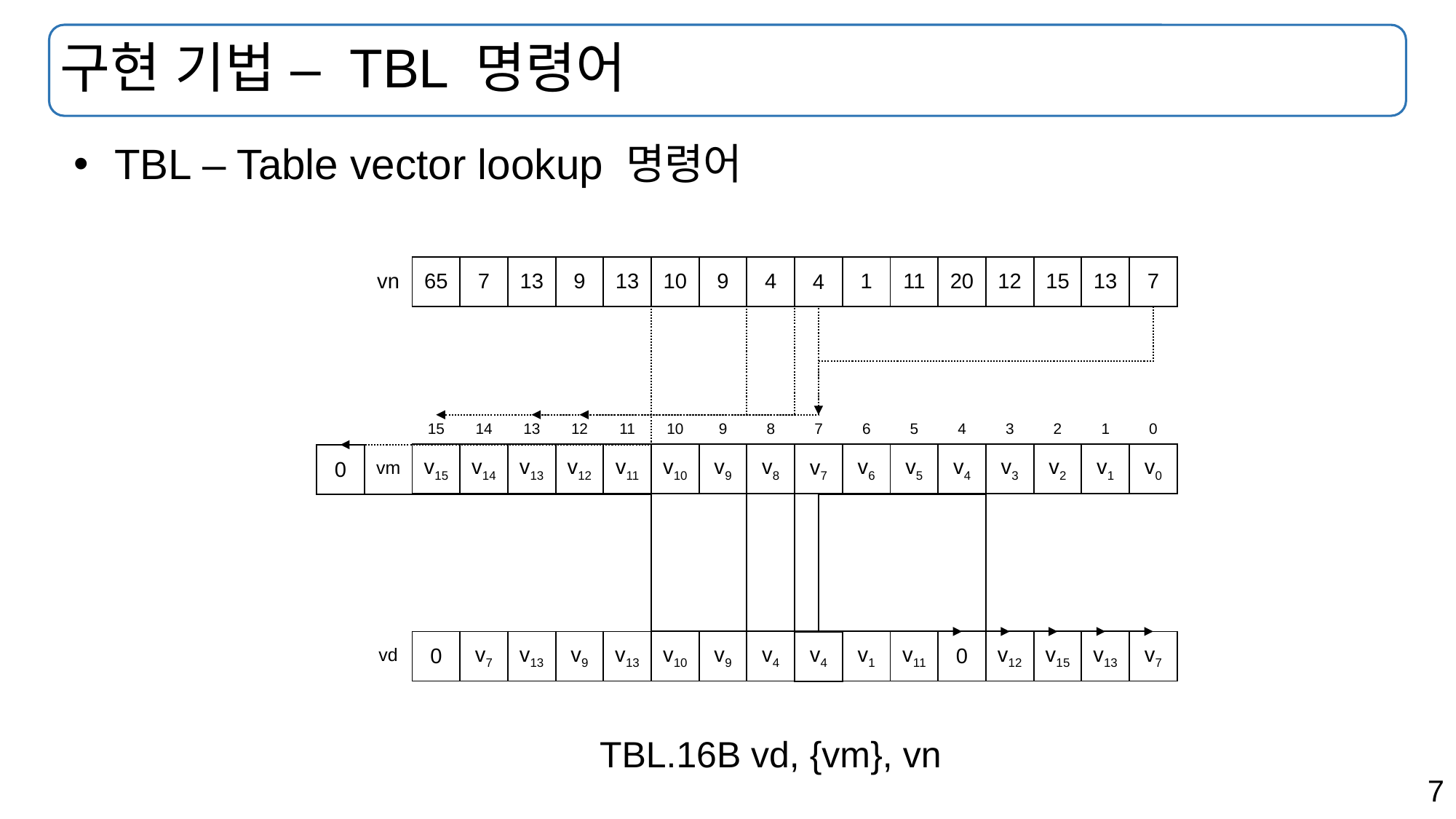

# 구현 기법 – TBL 명령어
TBL – Table vector lookup 명령어
| vn |
| --- |
| 65 |
| --- |
| 7 |
| --- |
| 13 |
| --- |
| 9 |
| --- |
| 13 |
| --- |
| 10 |
| --- |
| 9 |
| --- |
| 4 |
| --- |
| 1 |
| --- |
| 11 |
| --- |
| 20 |
| --- |
| 12 |
| --- |
| 15 |
| --- |
| 13 |
| --- |
| 7 |
| --- |
| 4 |
| --- |
| 15 |
| --- |
| 14 |
| --- |
| 13 |
| --- |
| 12 |
| --- |
| 11 |
| --- |
| 10 |
| --- |
| 9 |
| --- |
| 8 |
| --- |
| 7 |
| --- |
| 6 |
| --- |
| 5 |
| --- |
| 4 |
| --- |
| 3 |
| --- |
| 2 |
| --- |
| 1 |
| --- |
| 0 |
| --- |
| vm |
| --- |
| v15 |
| --- |
| v14 |
| --- |
| v13 |
| --- |
| v12 |
| --- |
| v11 |
| --- |
| v10 |
| --- |
| v9 |
| --- |
| v8 |
| --- |
| v6 |
| --- |
| v5 |
| --- |
| v4 |
| --- |
| v3 |
| --- |
| v2 |
| --- |
| v1 |
| --- |
| v0 |
| --- |
| v7 |
| --- |
| 0 |
| --- |
| vd |
| --- |
| 0 |
| --- |
| v7 |
| --- |
| v13 |
| --- |
| v9 |
| --- |
| v13 |
| --- |
| v10 |
| --- |
| v9 |
| --- |
| v4 |
| --- |
| v1 |
| --- |
| v11 |
| --- |
| 0 |
| --- |
| v12 |
| --- |
| v15 |
| --- |
| v13 |
| --- |
| v7 |
| --- |
| v4 |
| --- |
TBL.16B vd, {vm}, vn